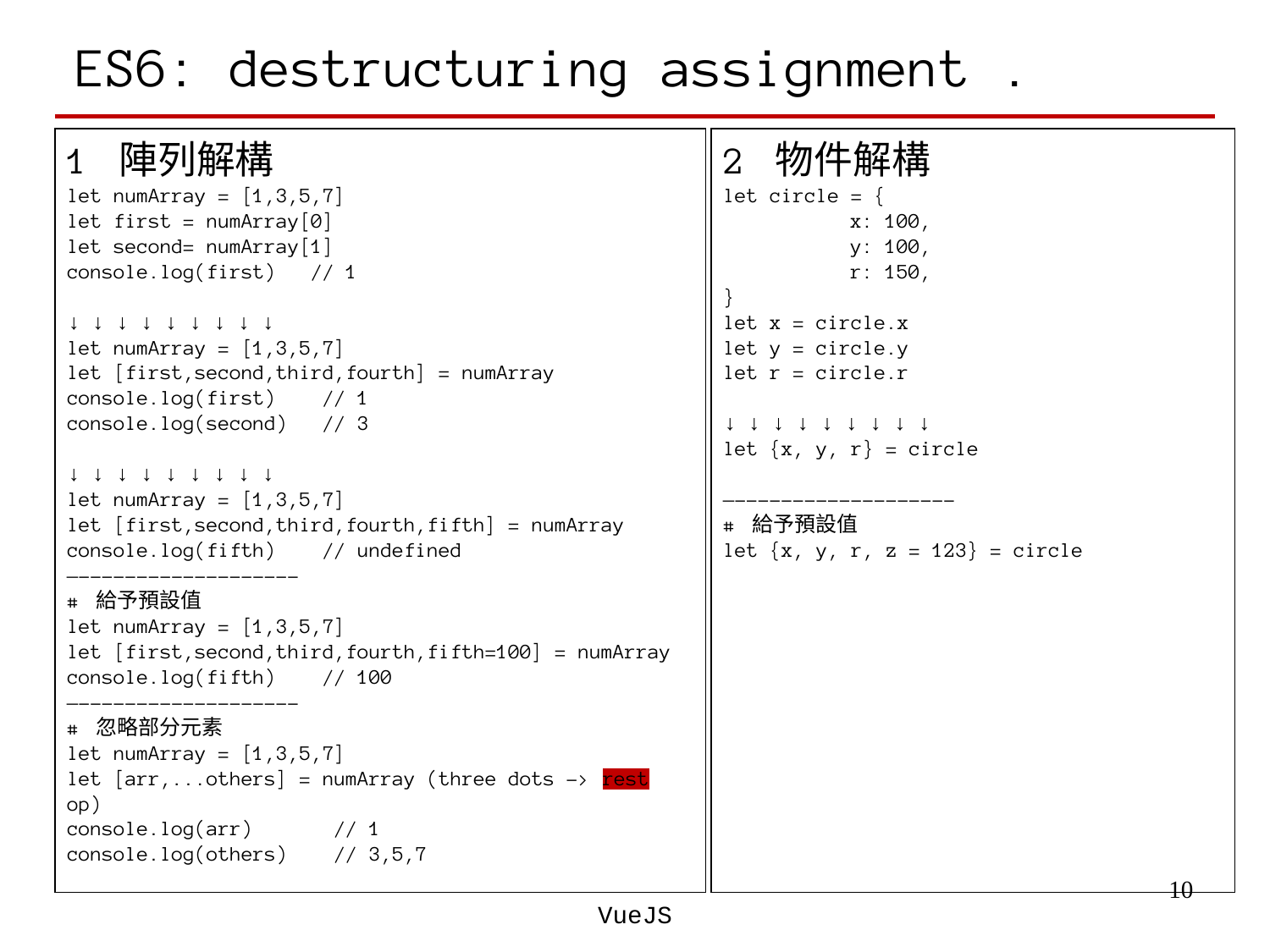

# ES6: destructuring assignment .
1 陣列解構
let numArray = [1,3,5,7]
let first = numArray[0]
let second= numArray[1]
console.log(first)   // 1

↓ ↓ ↓ ↓ ↓ ↓ ↓ ↓ ↓
let numArray = [1,3,5,7]
let [first,second,third,fourth] = numArray
console.log(first)    // 1
console.log(second)   // 3

↓ ↓ ↓ ↓ ↓ ↓ ↓ ↓ ↓
let numArray = [1,3,5,7]
let [first,second,third,fourth,fifth] = numArray
console.log(fifth)    // undefined
—-------------------
# 給予預設值
let numArray = [1,3,5,7]
let [first,second,third,fourth,fifth=100] = numArray
console.log(fifth)    // 100
—-------------------
# 忽略部分元素
let numArray = [1,3,5,7]
let [arr,...others] = numArray (three dots -> rest op)
console.log(arr)       // 1
console.log(others)    // 3,5,7

2 物件解構
let circle = {
	x: 100,
	y: 100,
	r: 150,
}
let x = circle.x
let y = circle.y
let r = circle.r

↓ ↓ ↓ ↓ ↓ ↓ ↓ ↓ ↓
let {x, y, r} = circle

—-------------------
# 給予預設值
let {x, y, r, z = 123} = circle

10
VueJS